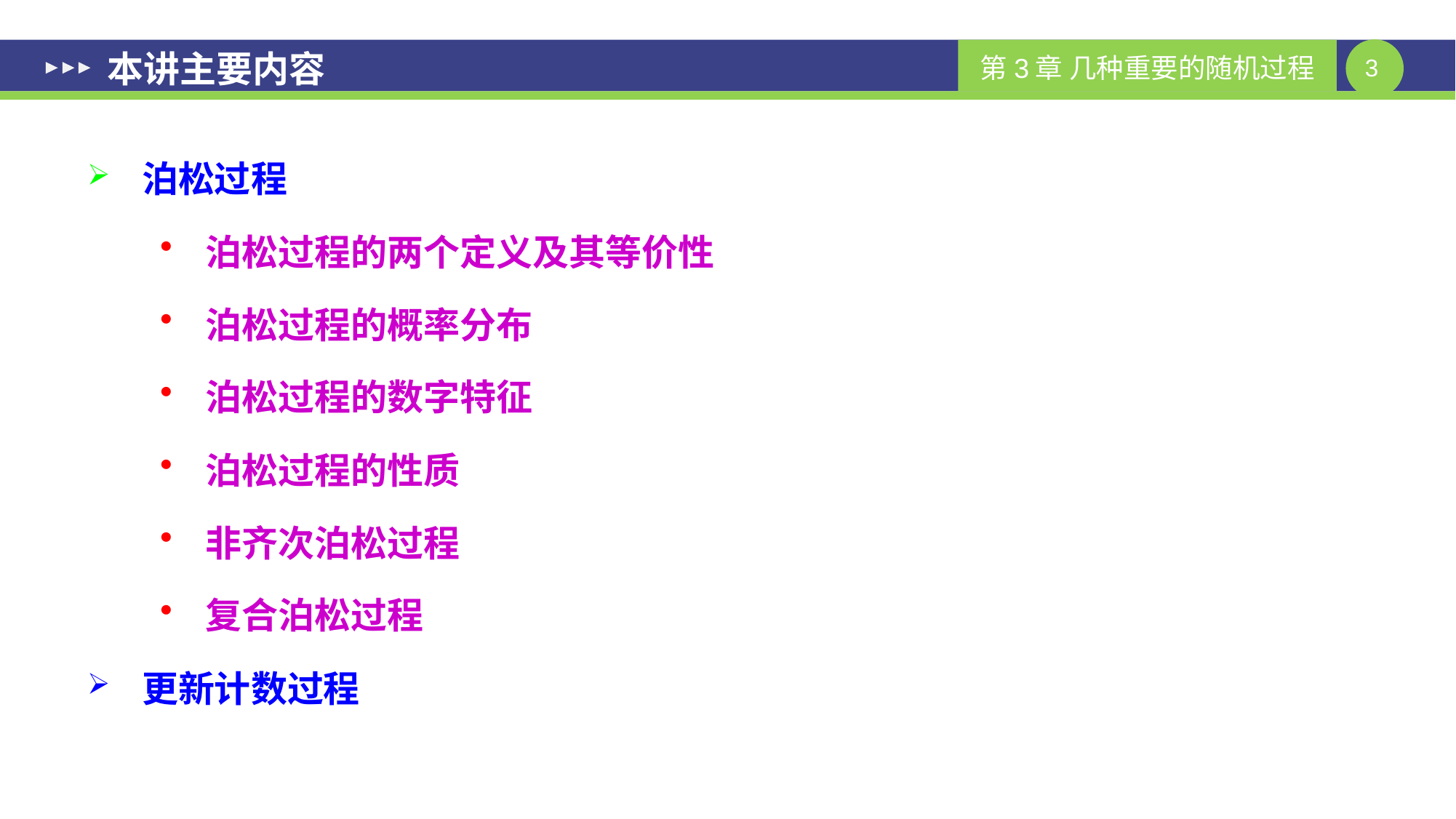

# 本讲主要内容
泊松过程
泊松过程的两个定义及其等价性
泊松过程的概率分布
泊松过程的数字特征
泊松过程的性质
非齐次泊松过程
复合泊松过程
更新计数过程